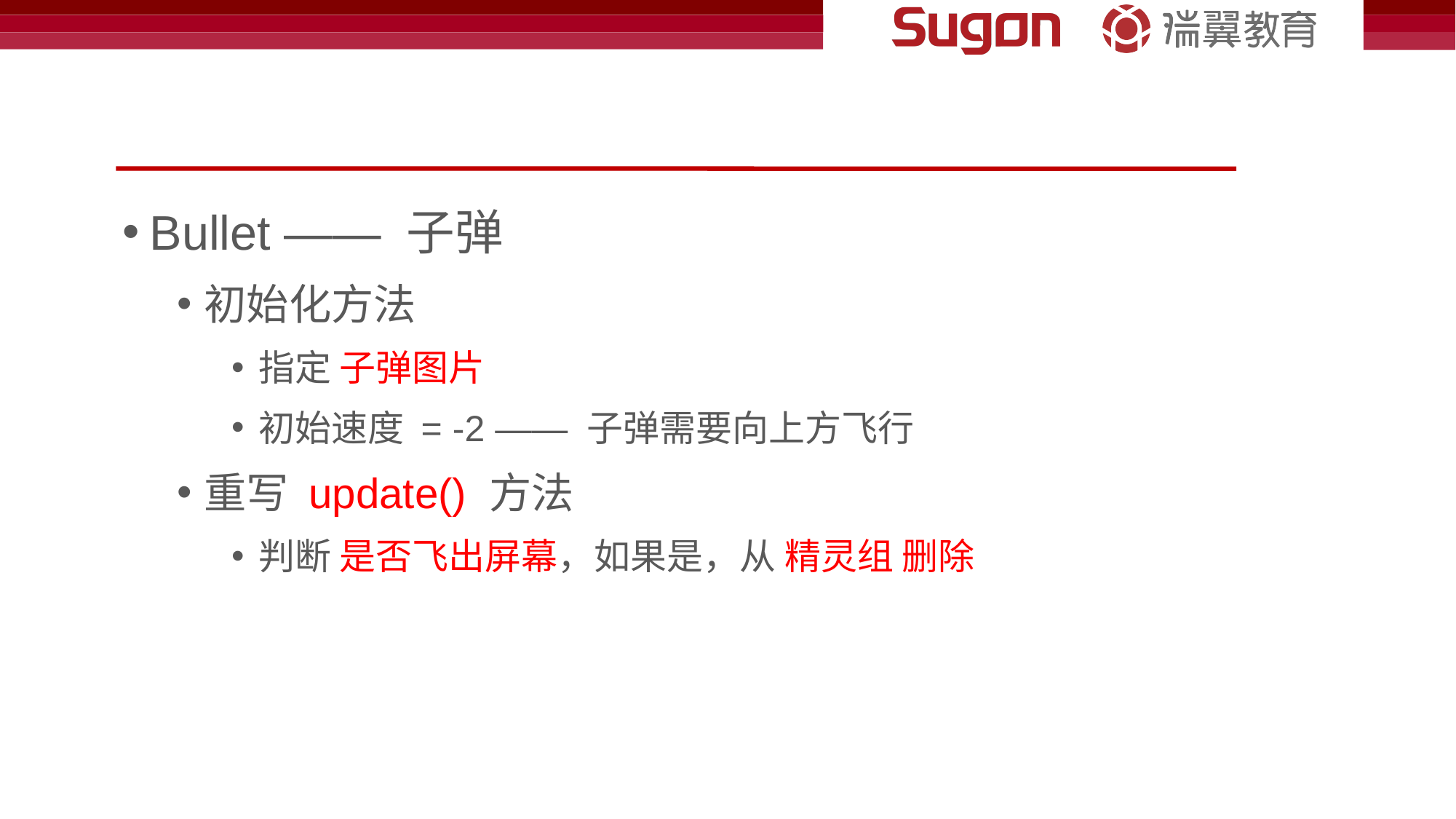

#
Bullet —— 子弹
初始化方法
指定 子弹图片
初始速度 = -2 —— 子弹需要向上方飞行
重写 update() 方法
判断 是否飞出屏幕，如果是，从 精灵组 删除